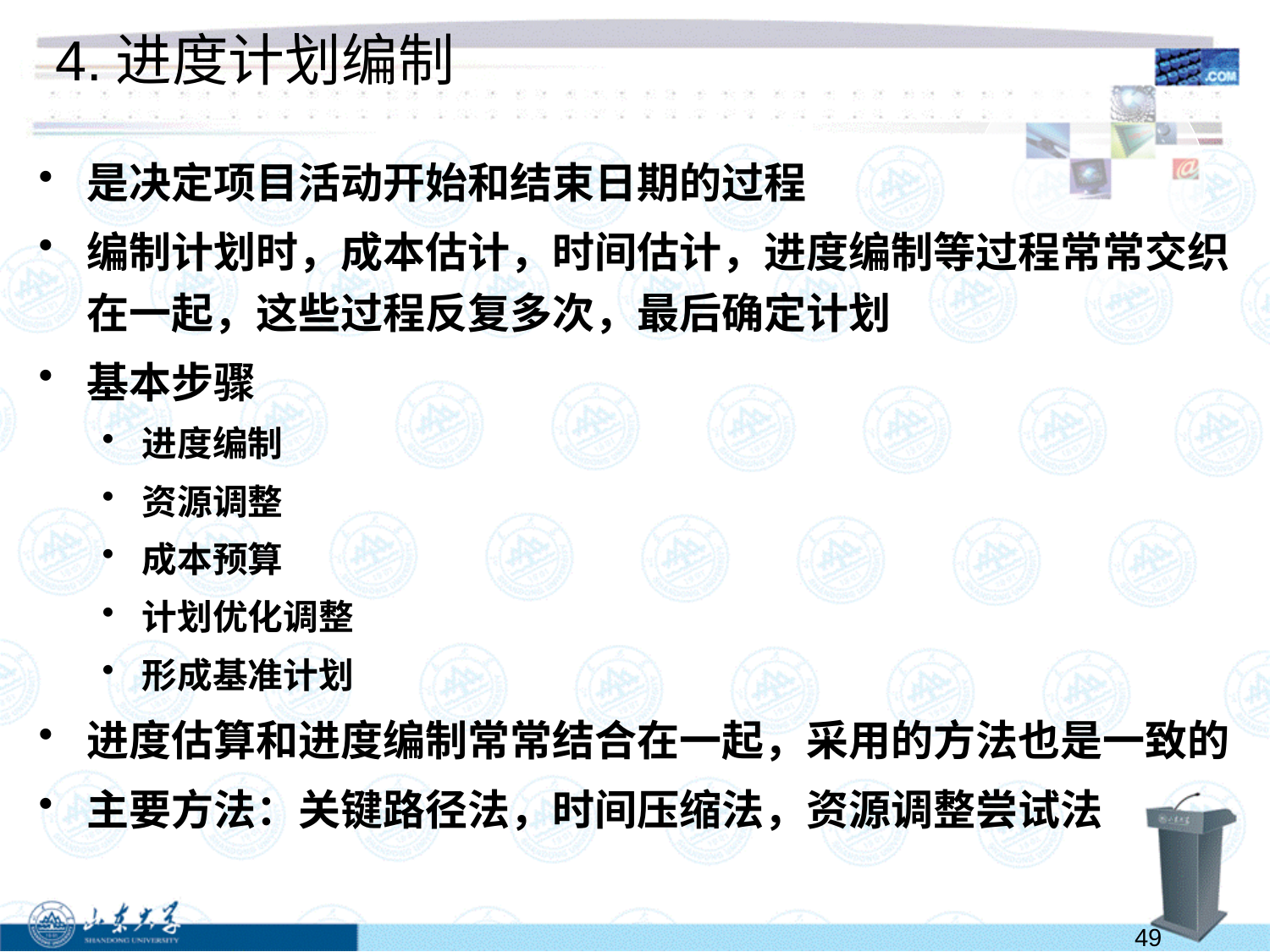

# 4.进度计划编制
是决定项目活动开始和结束日期的过程
编制计划时，成本估计，时间估计，进度编制等过程常常交织在一起，这些过程反复多次，最后确定计划
基本步骤
进度编制
资源调整
成本预算
计划优化调整
形成基准计划
进度估算和进度编制常常结合在一起，采用的方法也是一致的
主要方法：关键路径法，时间压缩法，资源调整尝试法
49